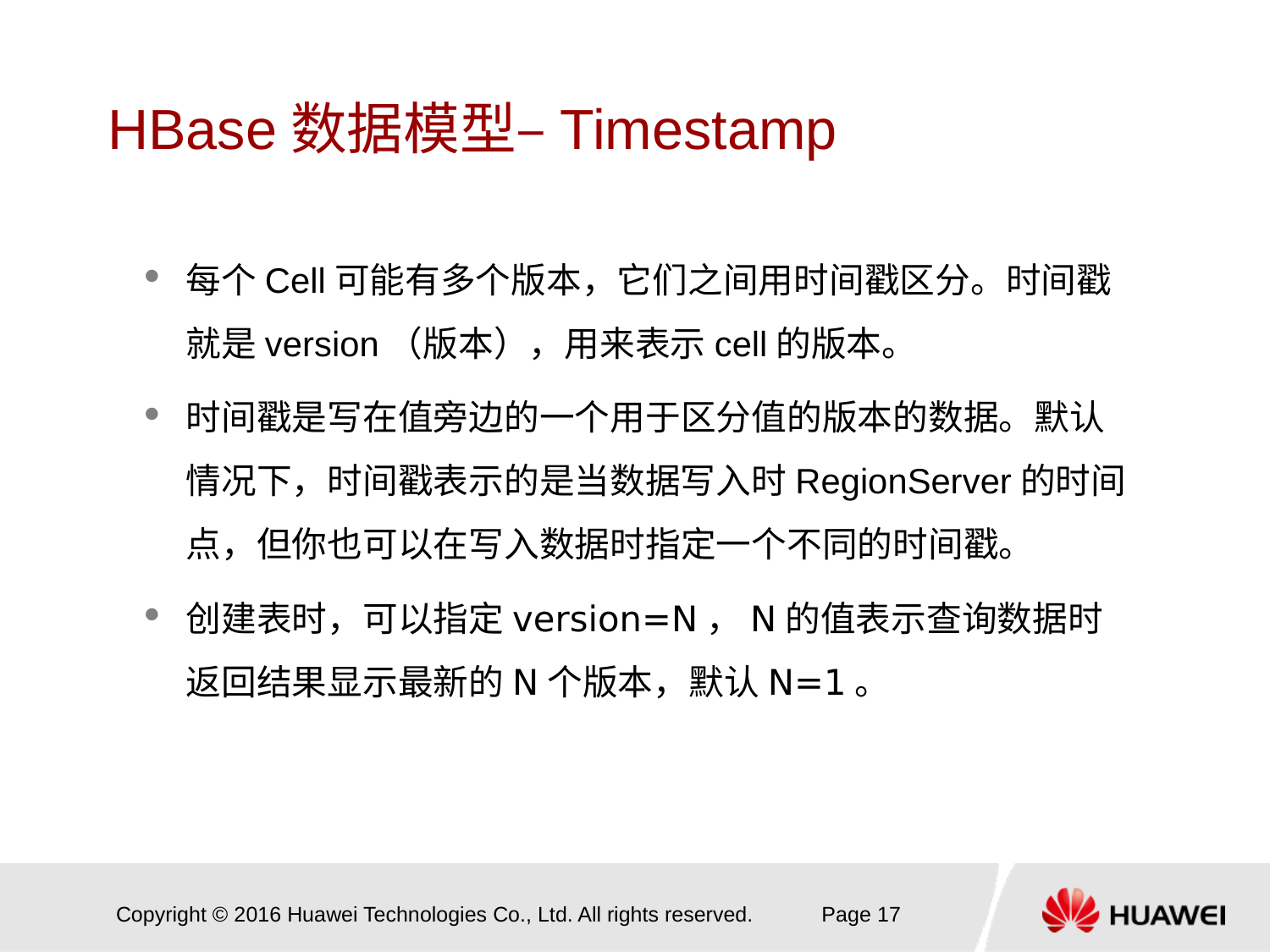

# HBase数据模型–Timestamp
每个Cell可能有多个版本，它们之间用时间戳区分。时间戳就是version（版本），用来表示cell的版本。
时间戳是写在值旁边的一个用于区分值的版本的数据。默认情况下，时间戳表示的是当数据写入时RegionServer的时间点，但你也可以在写入数据时指定一个不同的时间戳。
创建表时，可以指定version=N，N的值表示查询数据时返回结果显示最新的N个版本，默认N=1。